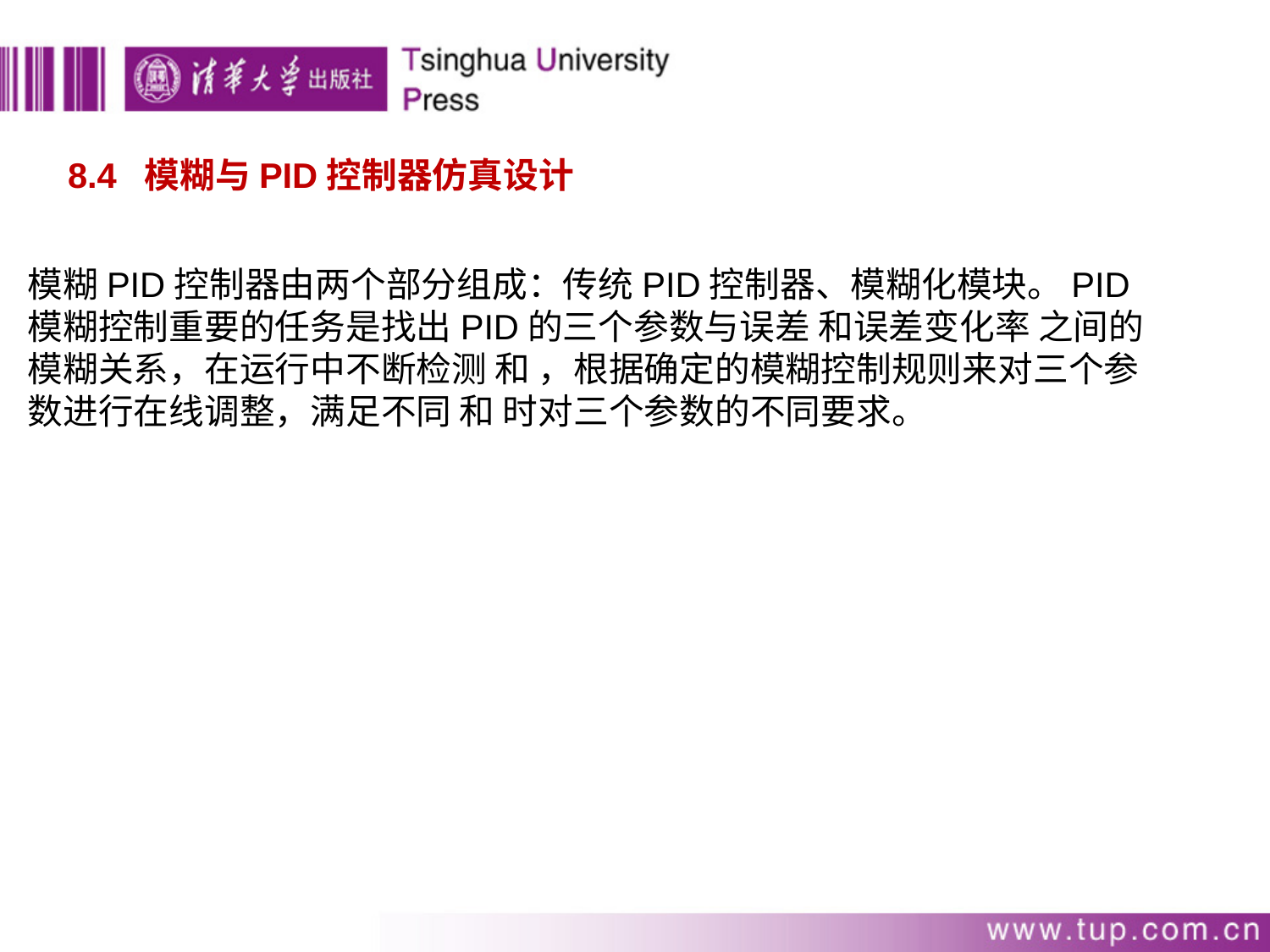

# 8.4  模糊与PID控制器仿真设计
模糊PID控制器由两个部分组成：传统PID控制器、模糊化模块。PID模糊控制重要的任务是找出PID的三个参数与误差 和误差变化率 之间的模糊关系，在运行中不断检测 和 ，根据确定的模糊控制规则来对三个参数进行在线调整，满足不同 和 时对三个参数的不同要求。